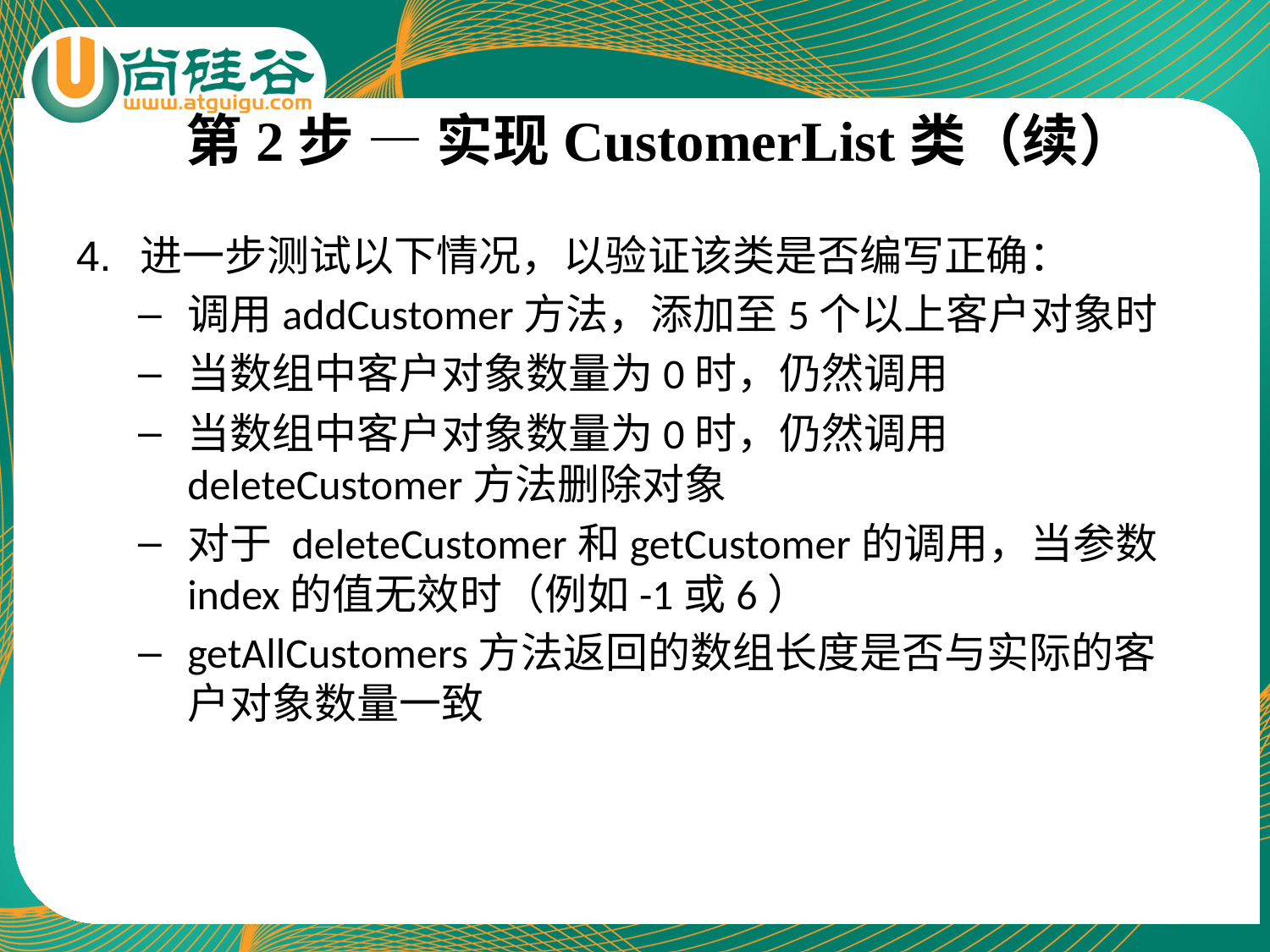

# 第2步 — 实现CustomerList类（续）
进一步测试以下情况，以验证该类是否编写正确：
调用addCustomer方法，添加至5个以上客户对象时
当数组中客户对象数量为0时，仍然调用
当数组中客户对象数量为0时，仍然调用deleteCustomer方法删除对象
对于 deleteCustomer和getCustomer的调用，当参数index的值无效时（例如-1或6）
getAllCustomers方法返回的数组长度是否与实际的客户对象数量一致